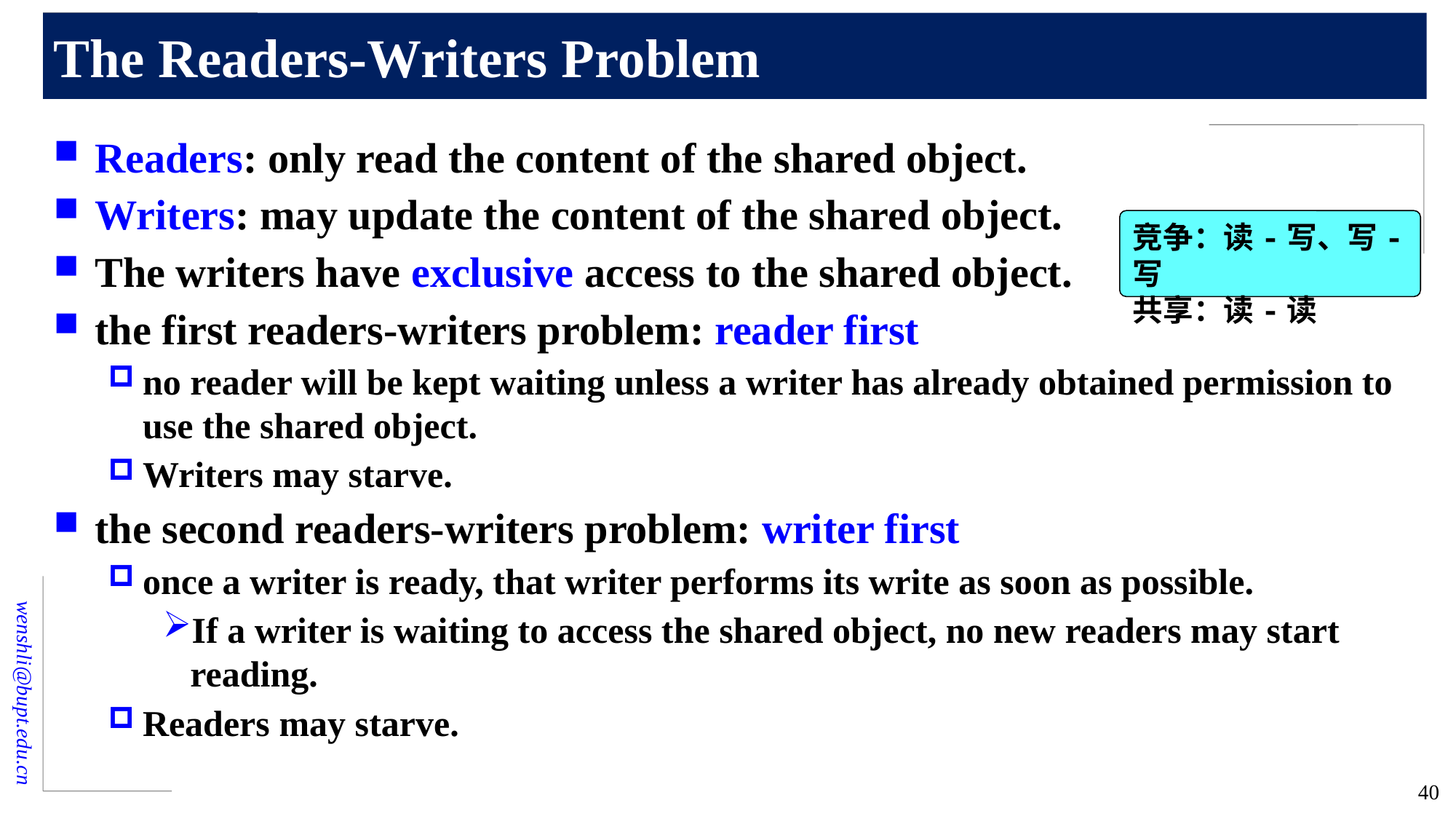

# The Readers-Writers Problem
Readers: only read the content of the shared object.
Writers: may update the content of the shared object.
The writers have exclusive access to the shared object.
the first readers-writers problem: reader first
no reader will be kept waiting unless a writer has already obtained permission to use the shared object.
Writers may starve.
the second readers-writers problem: writer first
once a writer is ready, that writer performs its write as soon as possible.
If a writer is waiting to access the shared object, no new readers may start reading.
Readers may starve.
竞争：读-写、写-写
共享：读-读
40